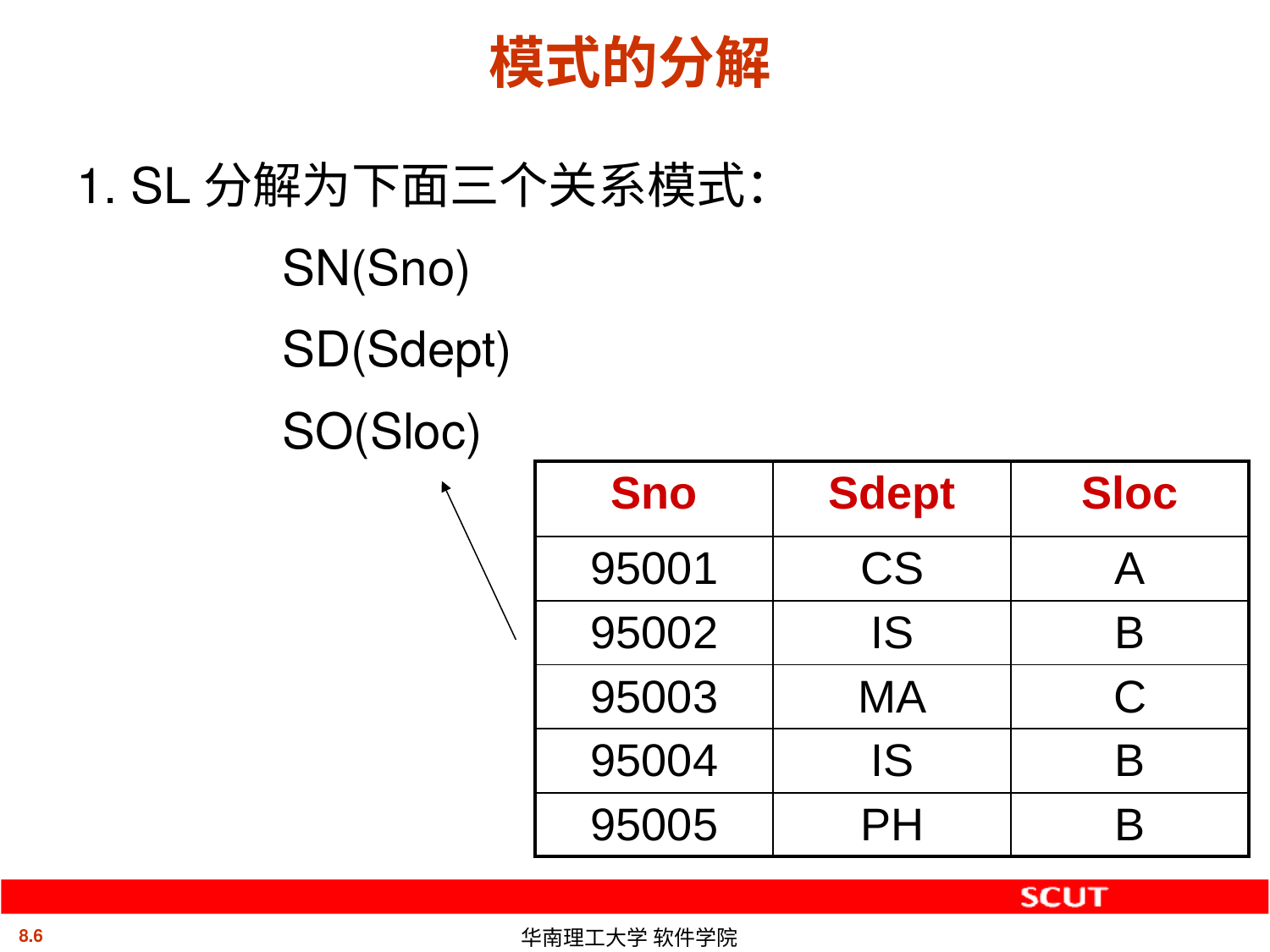

# 模式的分解
1. SL分解为下面三个关系模式：
               SN(Sno)
               SD(Sdept)
               SO(Sloc)
| Sno | Sdept | Sloc |
| --- | --- | --- |
| 95001 | CS | A |
| 95002 | IS | B |
| 95003 | MA | C |
| 95004 | IS | B |
| 95005 | PH | B |